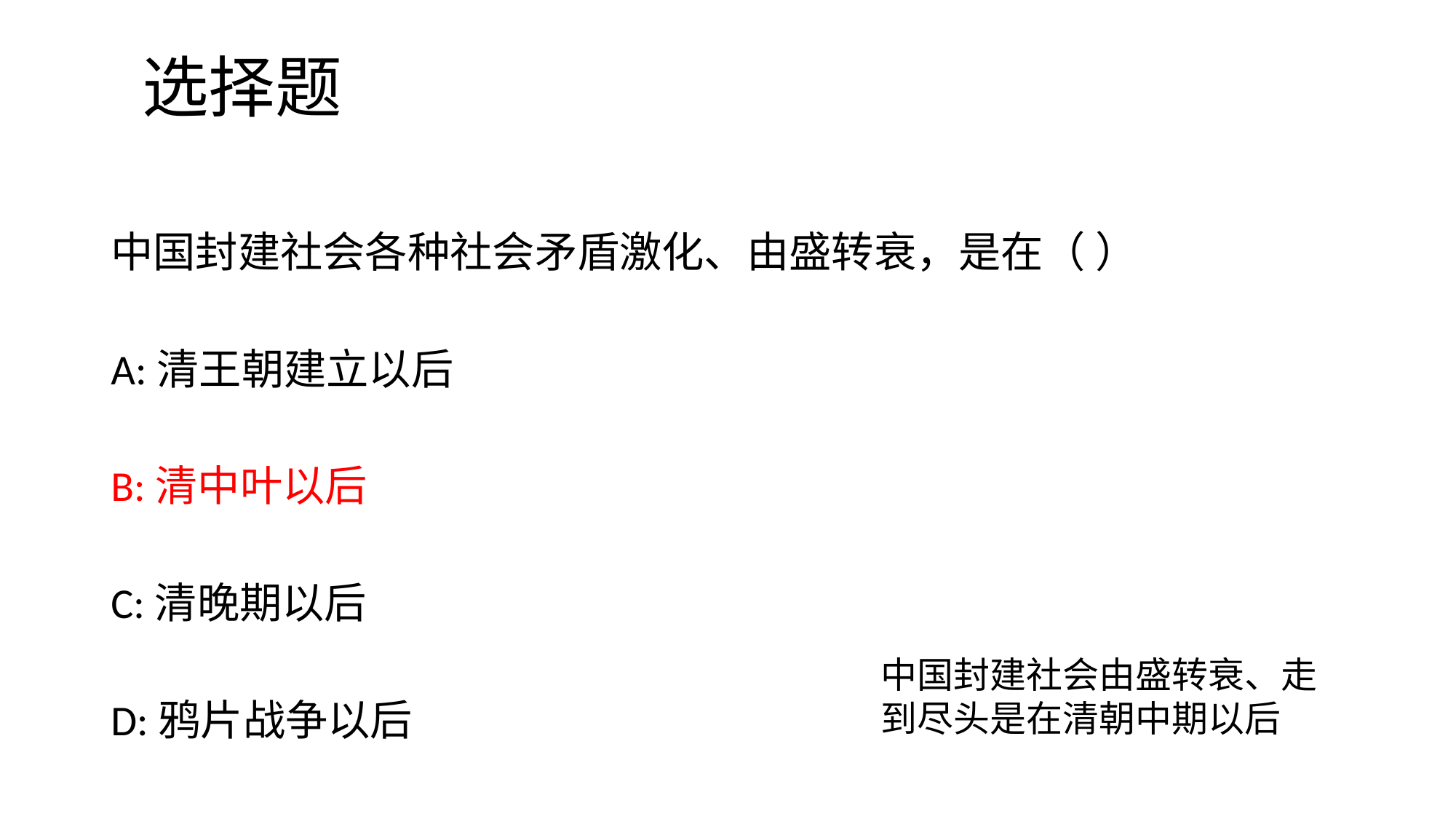

# 选择题
中国封建社会各种社会矛盾激化、由盛转衰，是在（ ）
A:清王朝建立以后
B:清中叶以后
C:清晚期以后
D:鸦片战争以后
中国封建社会由盛转衰、走到尽头是在清朝中期以后